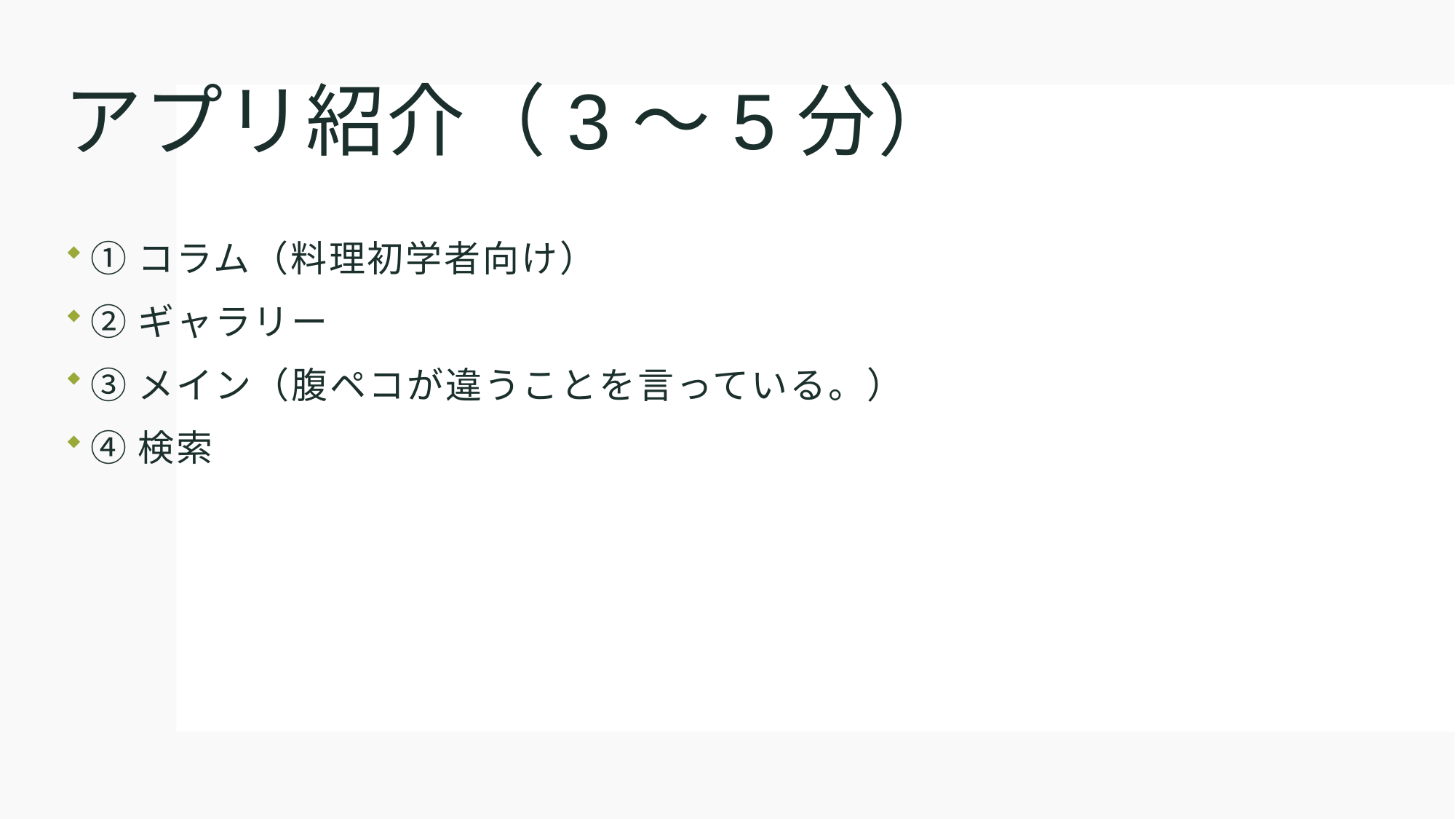

# アプリ紹介（3～5分）
①コラム（料理初学者向け）
②ギャラリー
③メイン（腹ペコが違うことを言っている。）
④検索